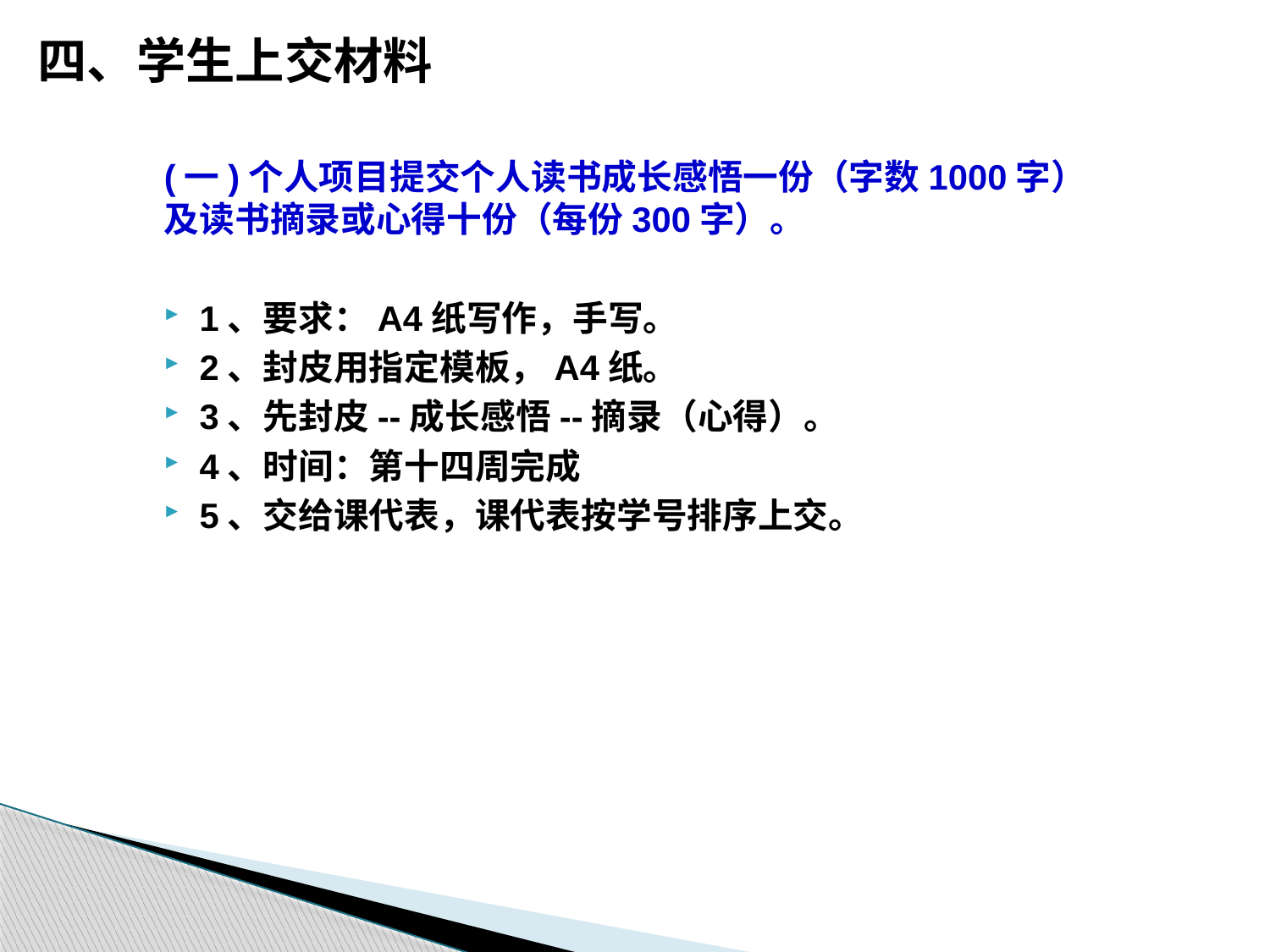

# 四、学生上交材料

(一)个人项目提交个人读书成长感悟一份（字数1000字）及读书摘录或心得十份（每份300字）。

1、要求：A4纸写作，手写。
2、封皮用指定模板，A4纸。
3、先封皮--成长感悟--摘录（心得）。
4、时间：第十四周完成
5、交给课代表，课代表按学号排序上交。